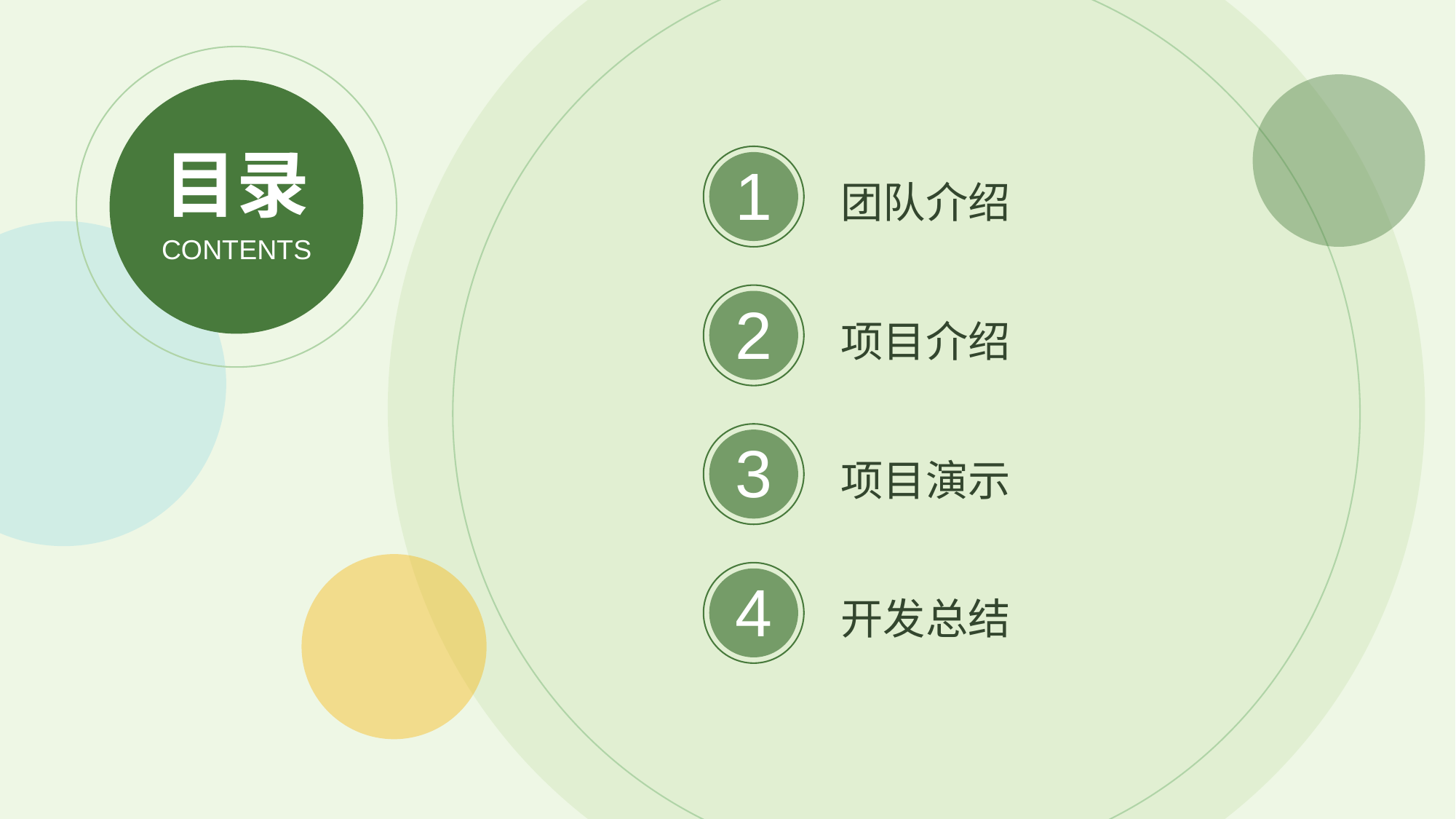

目录

1
团队介绍
CONTENTS

2
项目介绍

3
项目演示

4
开发总结